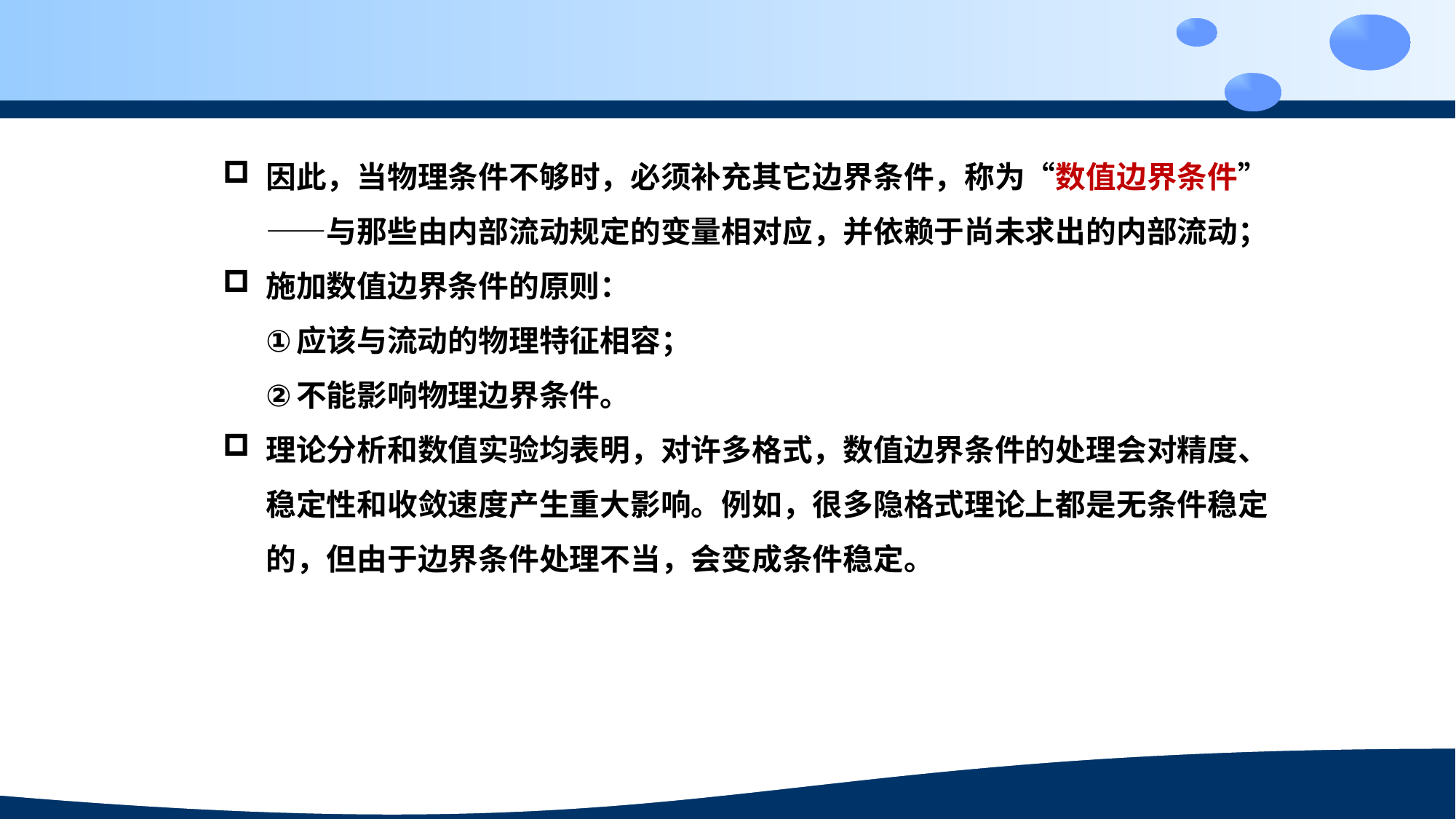

因此，当物理条件不够时，必须补充其它边界条件，称为“数值边界条件”——与那些由内部流动规定的变量相对应，并依赖于尚未求出的内部流动；
施加数值边界条件的原则：
应该与流动的物理特征相容；
不能影响物理边界条件。
理论分析和数值实验均表明，对许多格式，数值边界条件的处理会对精度、稳定性和收敛速度产生重大影响。例如，很多隐格式理论上都是无条件稳定的，但由于边界条件处理不当，会变成条件稳定。